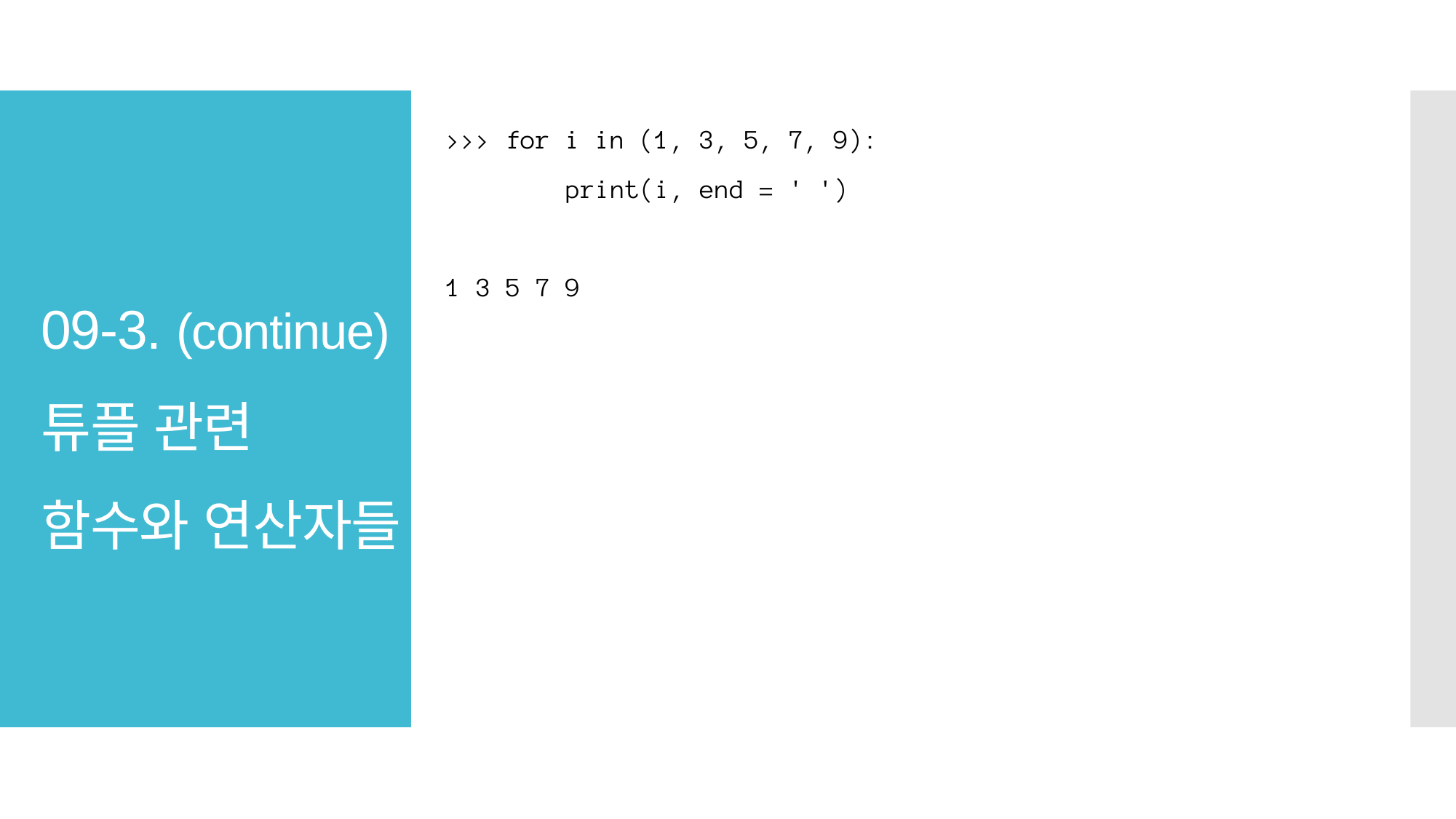

>>> for i in (1, 3, 5, 7, 9):
        print(i, end = ' ')

1 3 5 7 9
# 09-3. (continue) 튜플 관련 함수와 연산자들